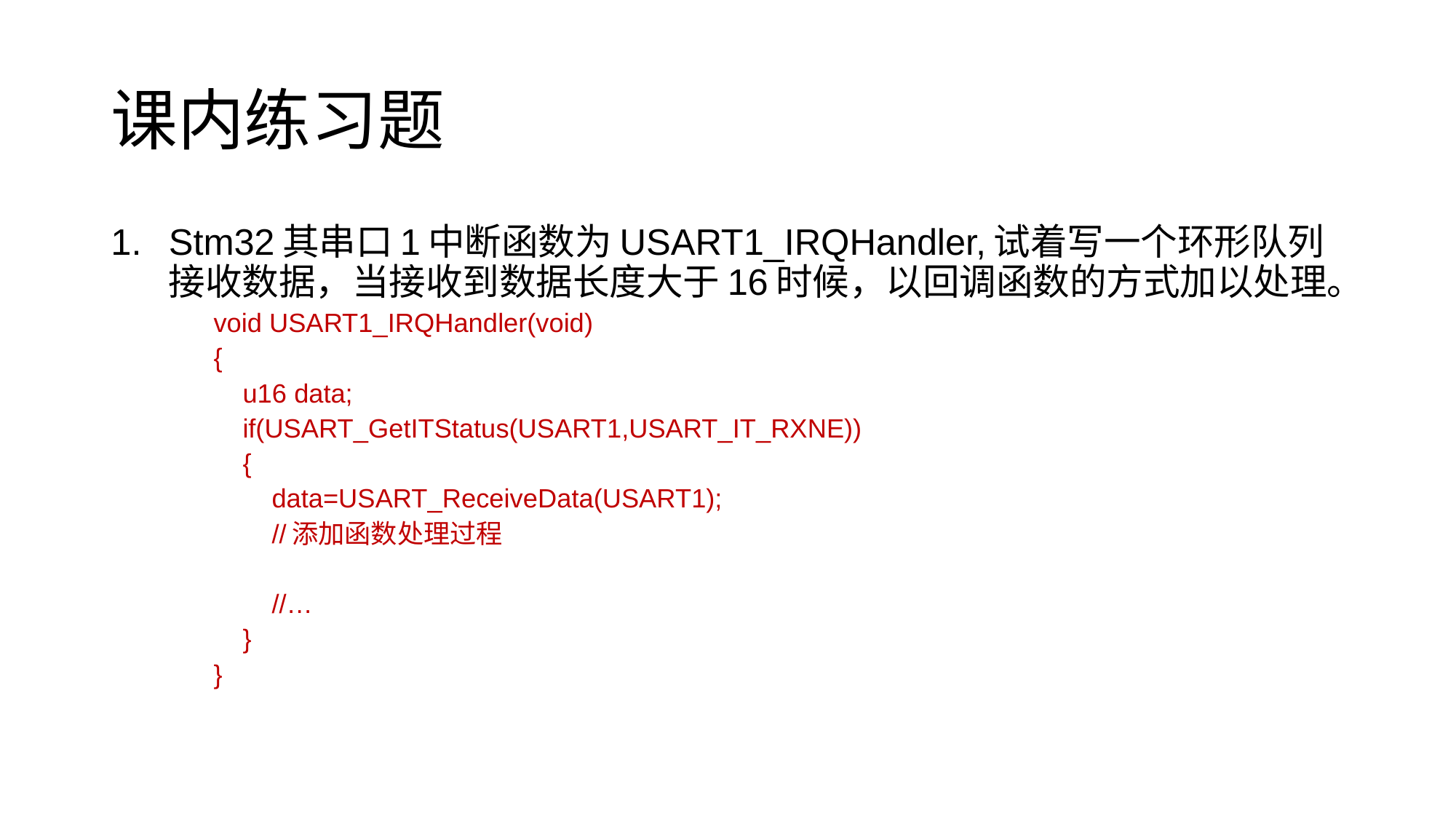

# 课内练习题
Stm32其串口1中断函数为USART1_IRQHandler,试着写一个环形队列接收数据，当接收到数据长度大于16时候，以回调函数的方式加以处理。
void USART1_IRQHandler(void)
{
    u16 data;
    if(USART_GetITStatus(USART1,USART_IT_RXNE))
    {
        data=USART_ReceiveData(USART1);
        //添加函数处理过程

        //…
    }
}